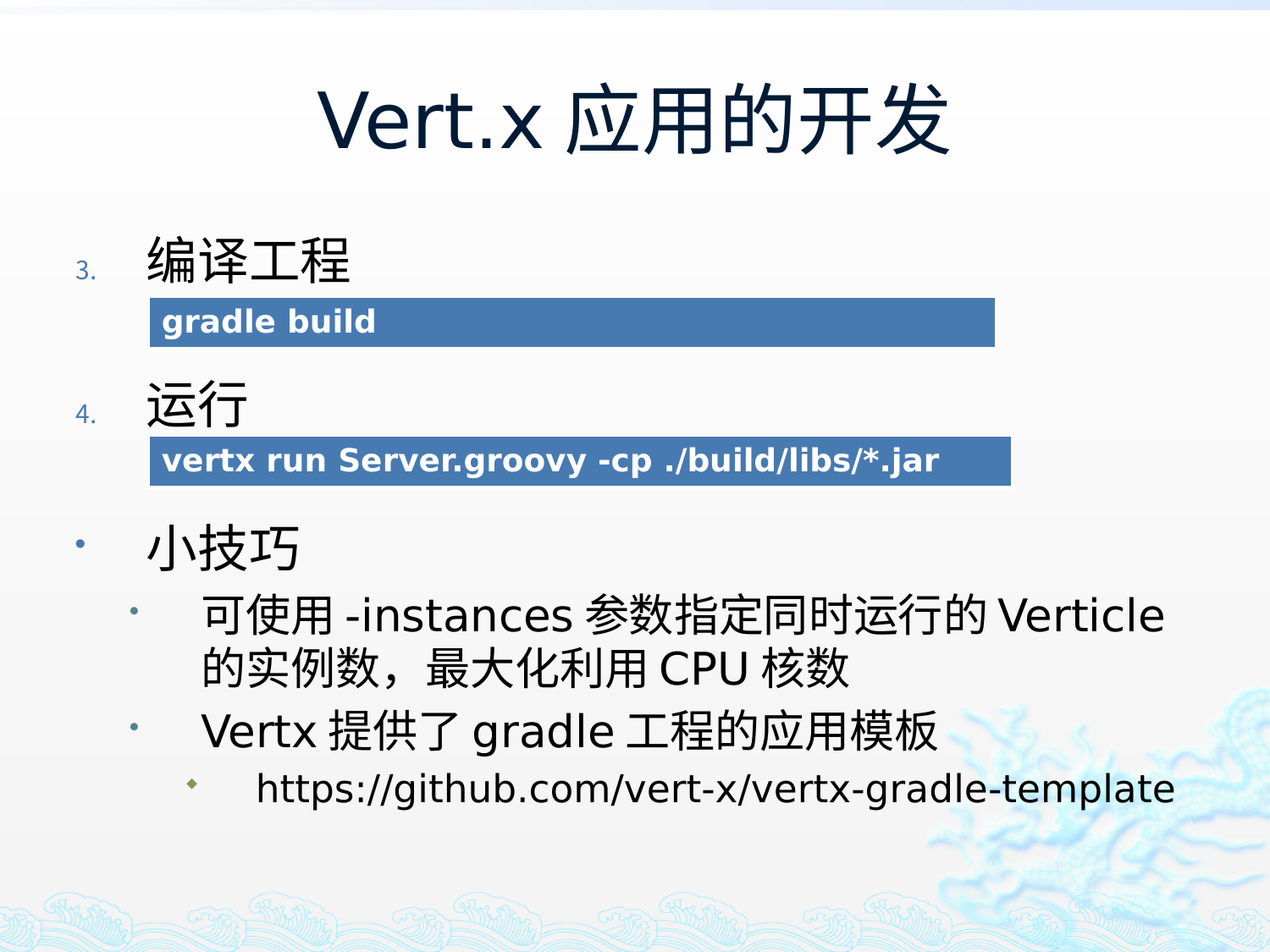

# Vert.x应用的开发
编译工程

运行

小技巧
可使用-instances参数指定同时运行的Verticle的实例数，最大化利用CPU核数
Vertx提供了gradle工程的应用模板
https://github.com/vert-x/vertx-gradle-template
| gradle build |
| --- |
| vertx run Server.groovy -cp ./build/libs/\*.jar |
| --- |